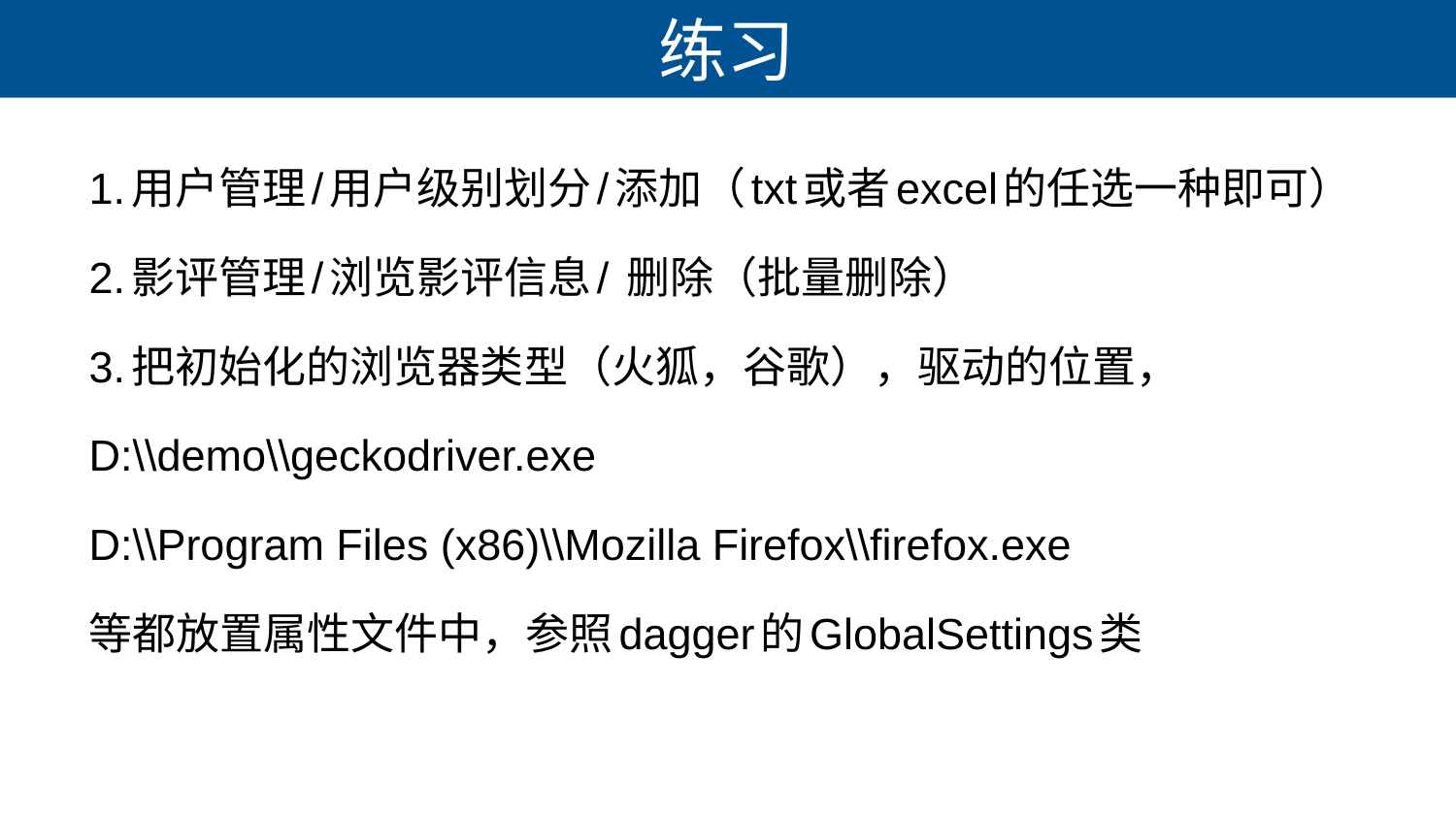

# 练习
1.用户管理/用户级别划分/添加（txt或者excel的任选一种即可）
2.影评管理/浏览影评信息/ 删除（批量删除）
3.把初始化的浏览器类型（火狐，谷歌），驱动的位置，
D:\\demo\\geckodriver.exe
D:\\Program Files (x86)\\Mozilla Firefox\\firefox.exe
等都放置属性文件中，参照dagger的GlobalSettings类